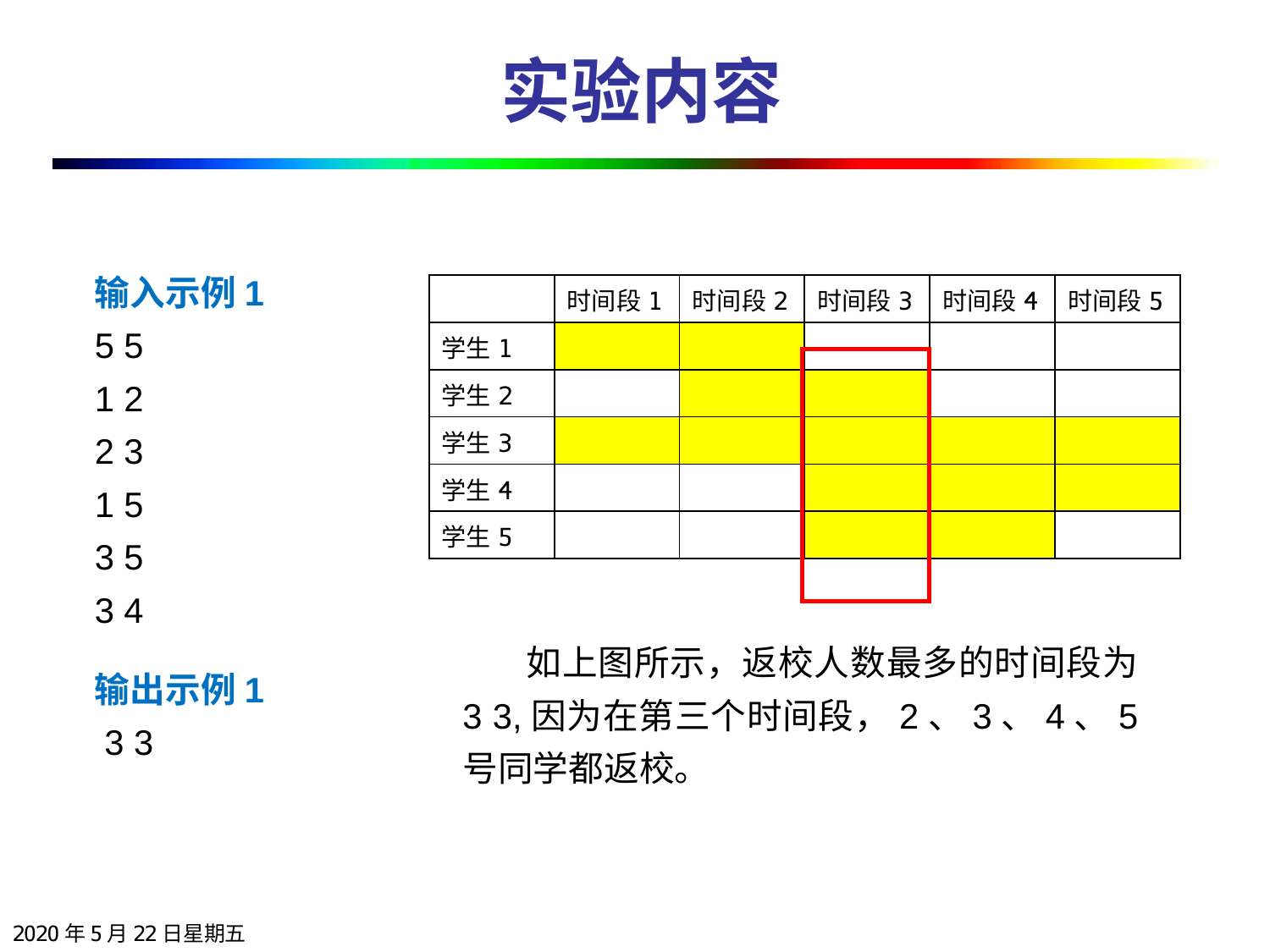

# 实验内容
输入示例1
5 5
1 2
2 3
1 5
3 5
3 4
|  | 时间段1 | 时间段2 | 时间段3 | 时间段4 | 时间段5 |
| --- | --- | --- | --- | --- | --- |
| 学生1 |  |  |  |  |  |
| 学生2 |  |  |  |  |  |
| 学生3 |  |  |  |  |  |
| 学生4 |  |  |  |  |  |
| 学生5 |  |  |  |  |  |

如上图所示，返校人数最多的时间段为3 3,因为在第三个时间段，2、3、4、5号同学都返校。
输出示例1
 3 3
2020年5月22日星期五